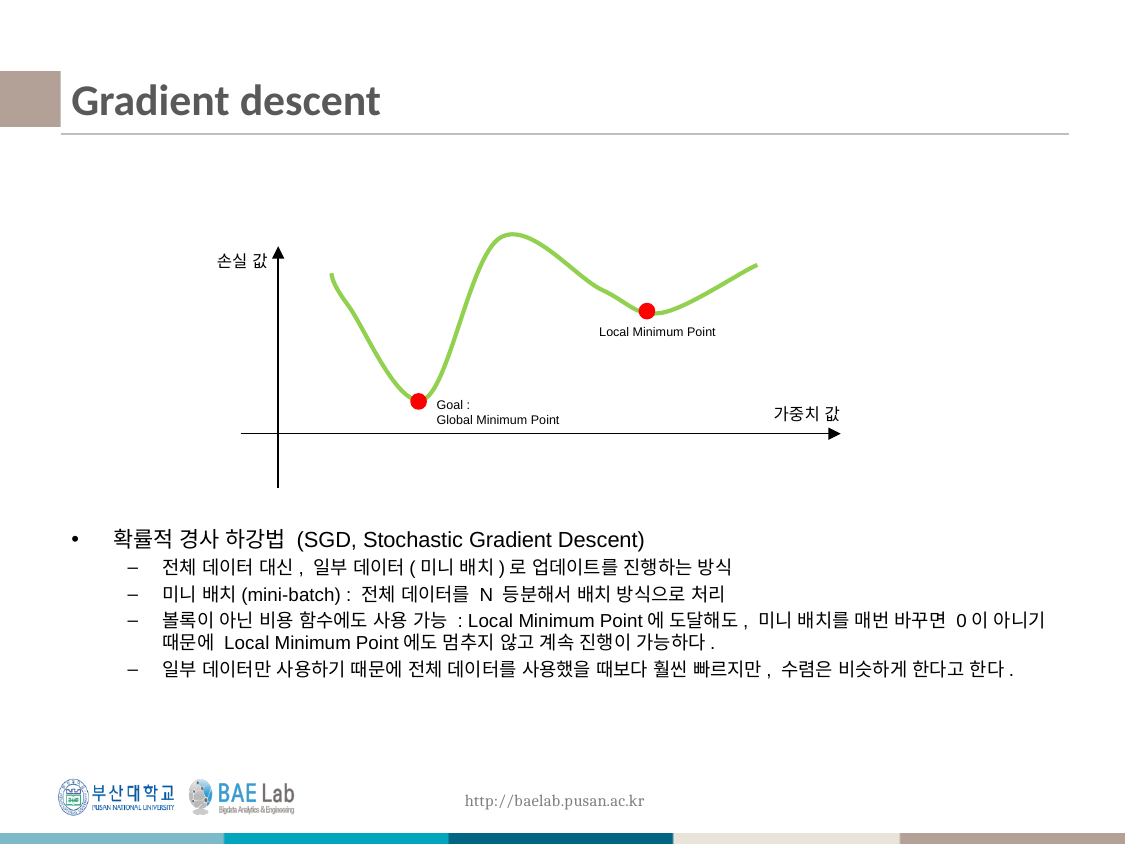

# Gradient descent

손실 값

Goal :
Global Minimum Point

가중치 값
Local Minimum Point
확률적 경사 하강법 (SGD, Stochastic Gradient Descent)
전체 데이터 대신, 일부 데이터(미니 배치)로 업데이트를 진행하는 방식
미니 배치(mini-batch) : 전체 데이터를 N 등분해서 배치 방식으로 처리
볼록이 아닌 비용 함수에도 사용 가능 : Local Minimum Point에 도달해도, 미니 배치를 매번 바꾸면 0이 아니기 때문에 Local Minimum Point에도 멈추지 않고 계속 진행이 가능하다.
일부 데이터만 사용하기 때문에 전체 데이터를 사용했을 때보다 훨씬 빠르지만, 수렴은 비슷하게 한다고 한다.